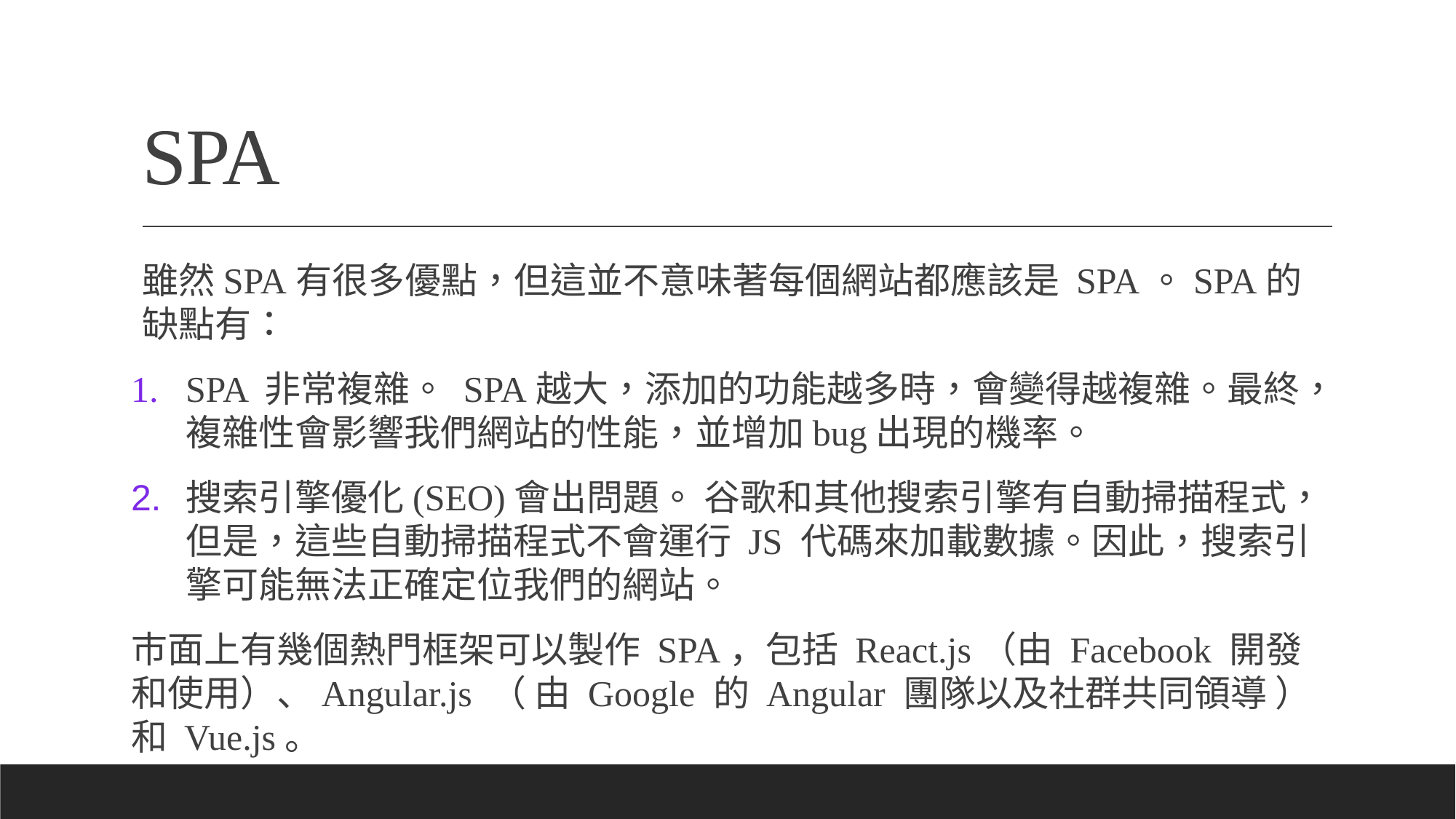

# SPA
雖然SPA有很多優點，但這並不意味著每個網站都應該是 SPA。SPA的缺點有：
SPA 非常複雜。 SPA越大，添加的功能越多時，會變得越複雜。最終，複雜性會影響我們網站的性能，並增加bug出現的機率。
搜索引擎優化(SEO)會出問題。 谷歌和其他搜索引擎有自動掃描程式， 但是，這些自動掃描程式不會運行 JS 代碼來加載數據。因此，搜索引擎可能無法正確定位我們的網站。
市面上有幾個熱門框架可以製作 SPA，包括 React.js（由 Facebook 開發和使用）、Angular.js （ 由 Google 的 Angular 團隊以及社群共同領導 ）和 Vue.js。